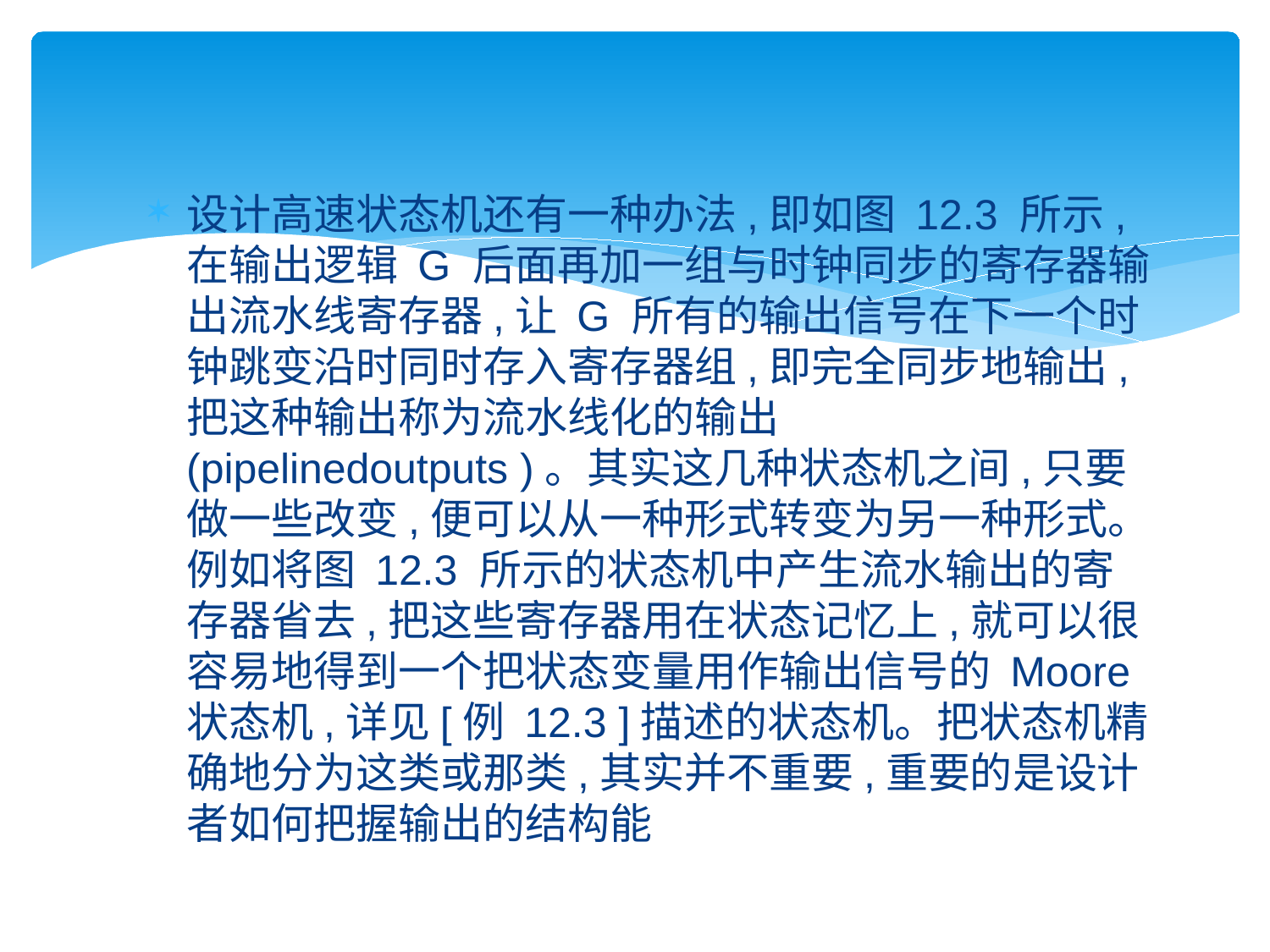

#
设计高速状态机还有一种办法,即如图 12.3 所示,在输出逻辑 G 后面再加一组与时钟同步的寄存器输出流水线寄存器,让 G 所有的输出信号在下一个时钟跳变沿时同时存入寄存器组,即完全同步地输出,把这种输出称为流水线化的输出(pipelinedoutputs )。其实这几种状态机之间,只要做一些改变,便可以从一种形式转变为另一种形式。例如将图 12.3 所示的状态机中产生流水输出的寄存器省去,把这些寄存器用在状态记忆上,就可以很容易地得到一个把状态变量用作输出信号的 Moore 状态机,详见[例 12.3 ]描述的状态机。把状态机精确地分为这类或那类,其实并不重要,重要的是设计者如何把握输出的结构能